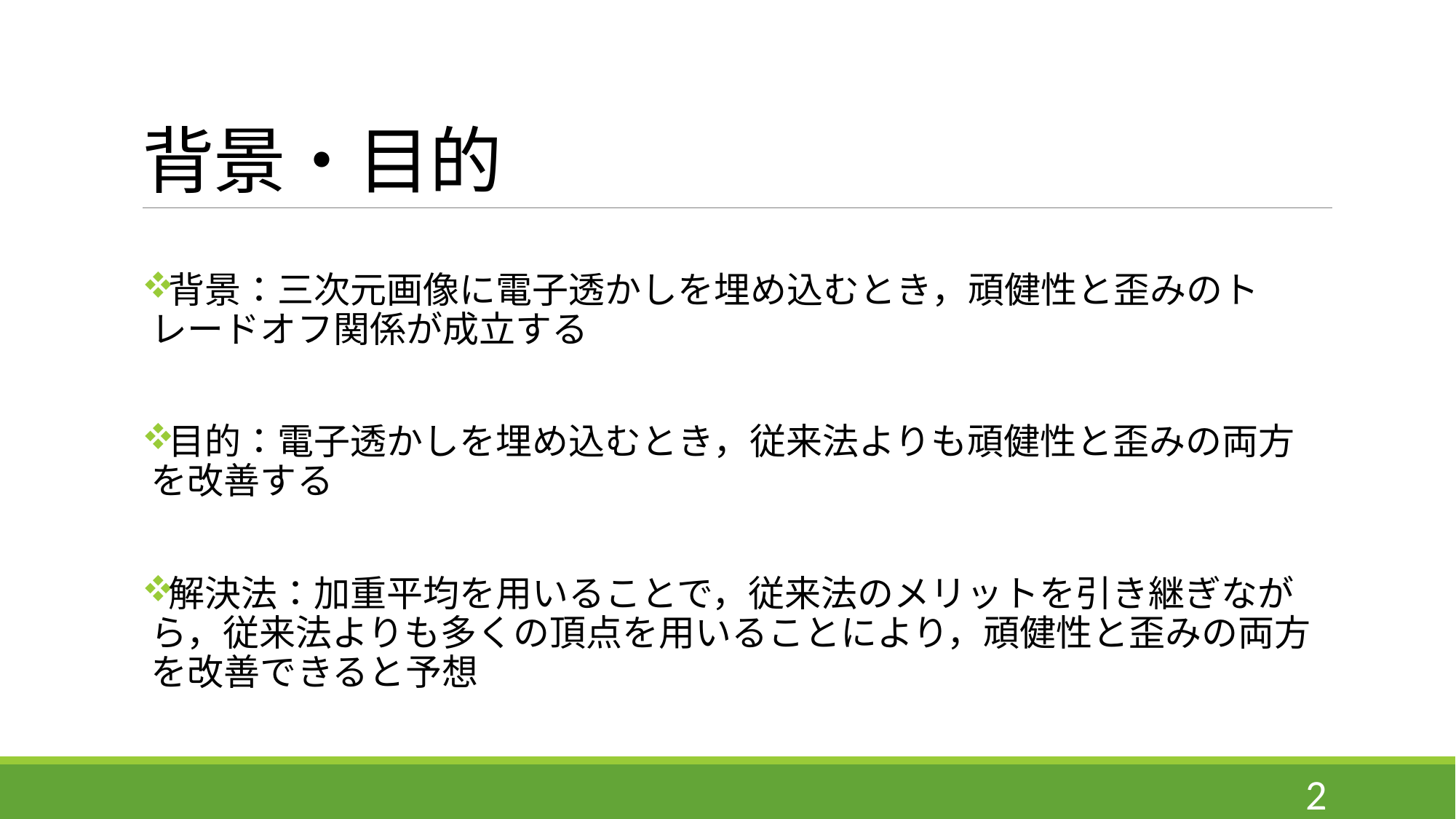

# 背景・目的

背景：三次元画像に電子透かしを埋め込むとき，頑健性と歪みのトレードオフ関係が成立する

目的：電子透かしを埋め込むとき，従来法よりも頑健性と歪みの両方を改善する

解決法：加重平均を用いることで，従来法のメリットを引き継ぎながら，従来法よりも多くの頂点を用いることにより，頑健性と歪みの両方を改善できると予想
2